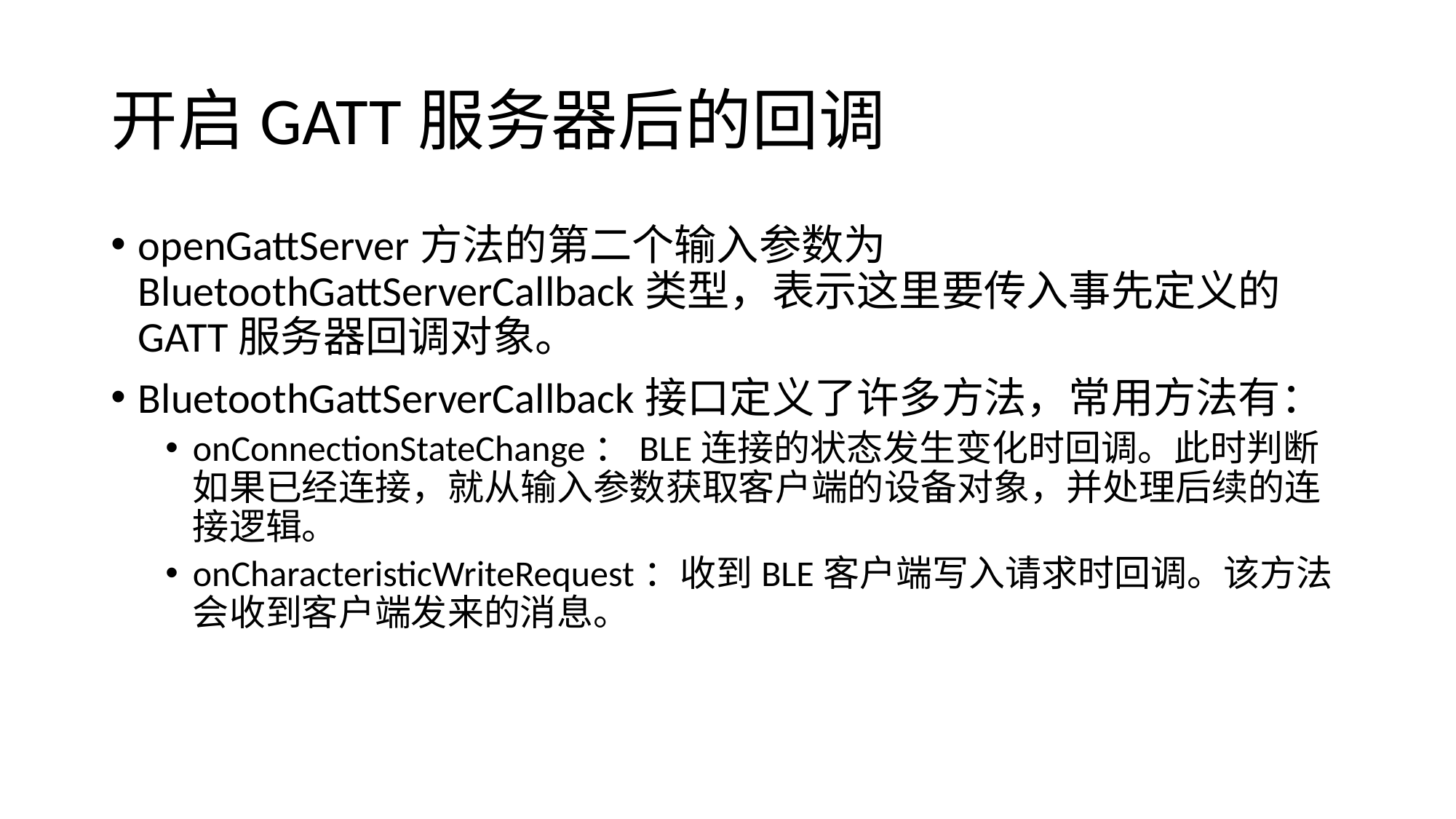

# 开启GATT服务器后的回调
openGattServer方法的第二个输入参数为BluetoothGattServerCallback类型，表示这里要传入事先定义的GATT服务器回调对象。
BluetoothGattServerCallback接口定义了许多方法，常用方法有：
onConnectionStateChange：BLE连接的状态发生变化时回调。此时判断如果已经连接，就从输入参数获取客户端的设备对象，并处理后续的连接逻辑。
onCharacteristicWriteRequest：收到BLE客户端写入请求时回调。该方法会收到客户端发来的消息。